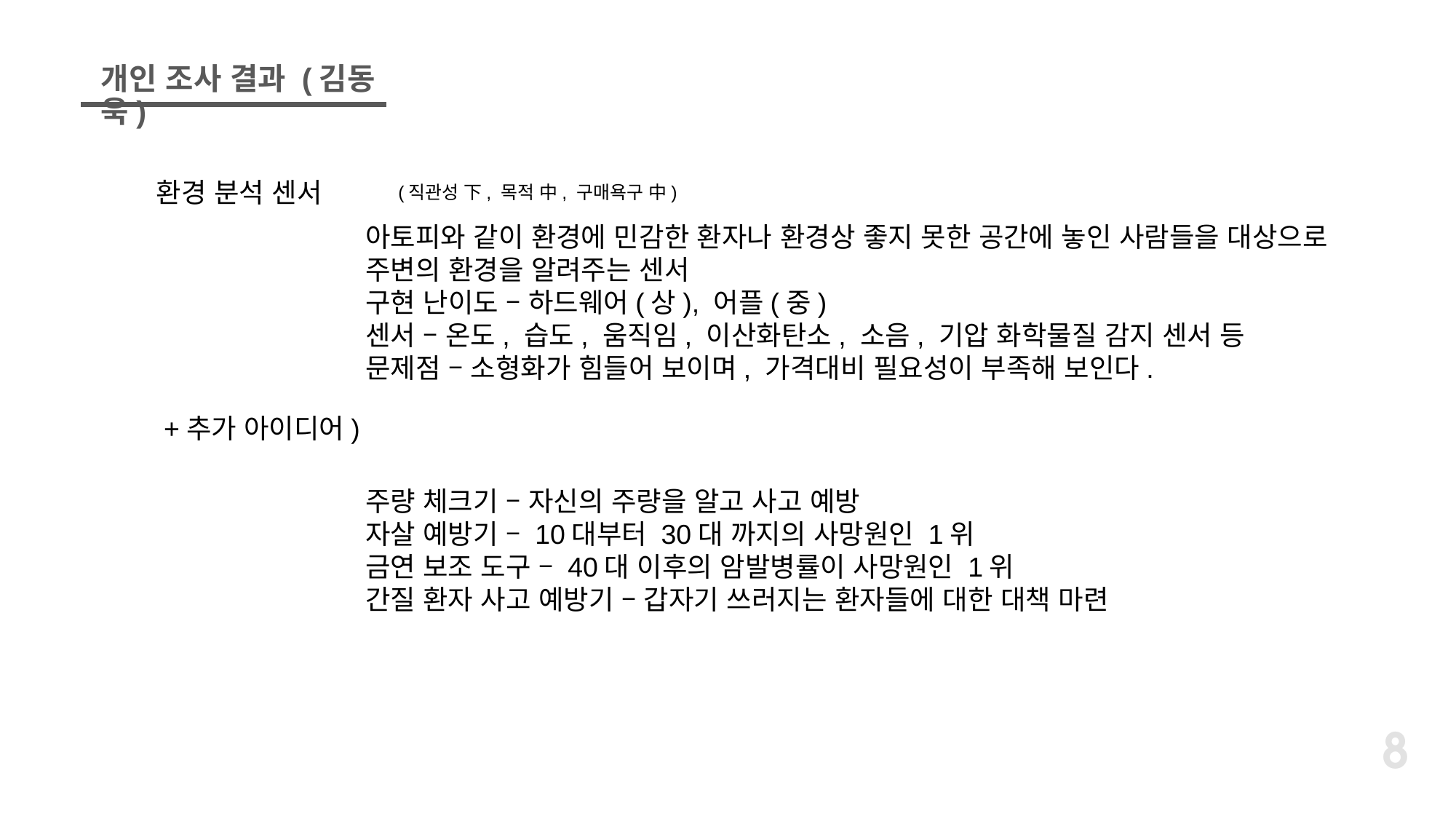

개인 조사 결과 (김동욱)
환경 분석 센서
(직관성 下, 목적 中, 구매욕구 中)
아토피와 같이 환경에 민감한 환자나 환경상 좋지 못한 공간에 놓인 사람들을 대상으로 주변의 환경을 알려주는 센서
구현 난이도 – 하드웨어(상), 어플(중)
센서 – 온도, 습도, 움직임, 이산화탄소, 소음, 기압 화학물질 감지 센서 등
문제점 – 소형화가 힘들어 보이며, 가격대비 필요성이 부족해 보인다.
+추가 아이디어)
주량 체크기 – 자신의 주량을 알고 사고 예방
자살 예방기 – 10대부터 30대 까지의 사망원인 1위
금연 보조 도구 – 40대 이후의 암발병률이 사망원인 1위
간질 환자 사고 예방기 – 갑자기 쓰러지는 환자들에 대한 대책 마련
8